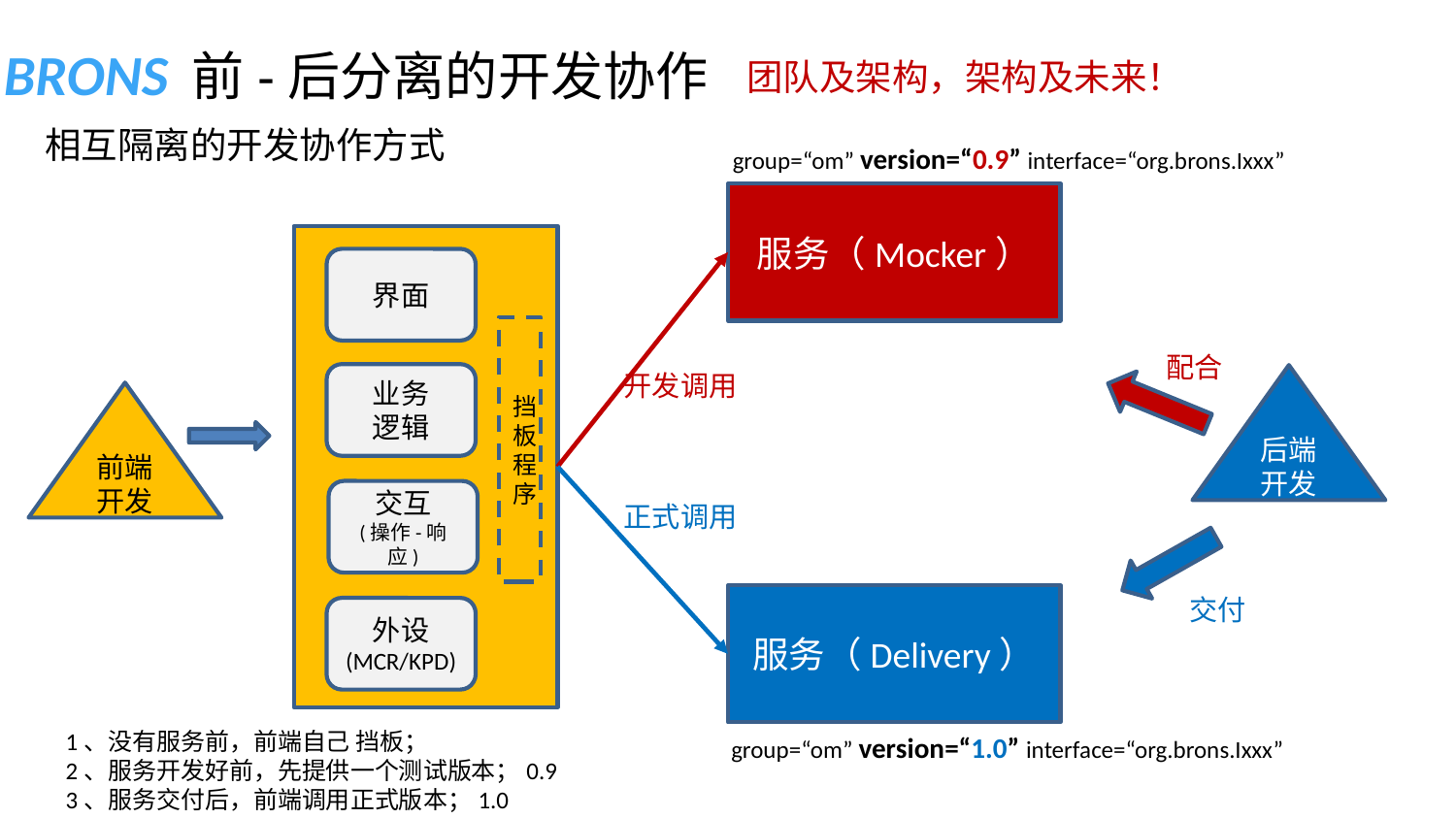

# 前-后分离的开发协作
团队及架构，架构及未来！
相互隔离的开发协作方式
group=“om” version=“0.9” interface=“org.brons.Ixxx”
服务（Mocker）
配合
开发调用
后端开发

正式调用

交付
服务（Delivery）
group=“om” version=“1.0” interface=“org.brons.Ixxx”

挡板
程序
前端开发

界面
业务
逻辑
交互
(操作-响应)
外设
(MCR/KPD)
1、没有服务前，前端自己 挡板；
2、服务开发好前，先提供一个测试版本；0.9
3、服务交付后，前端调用正式版本；1.0